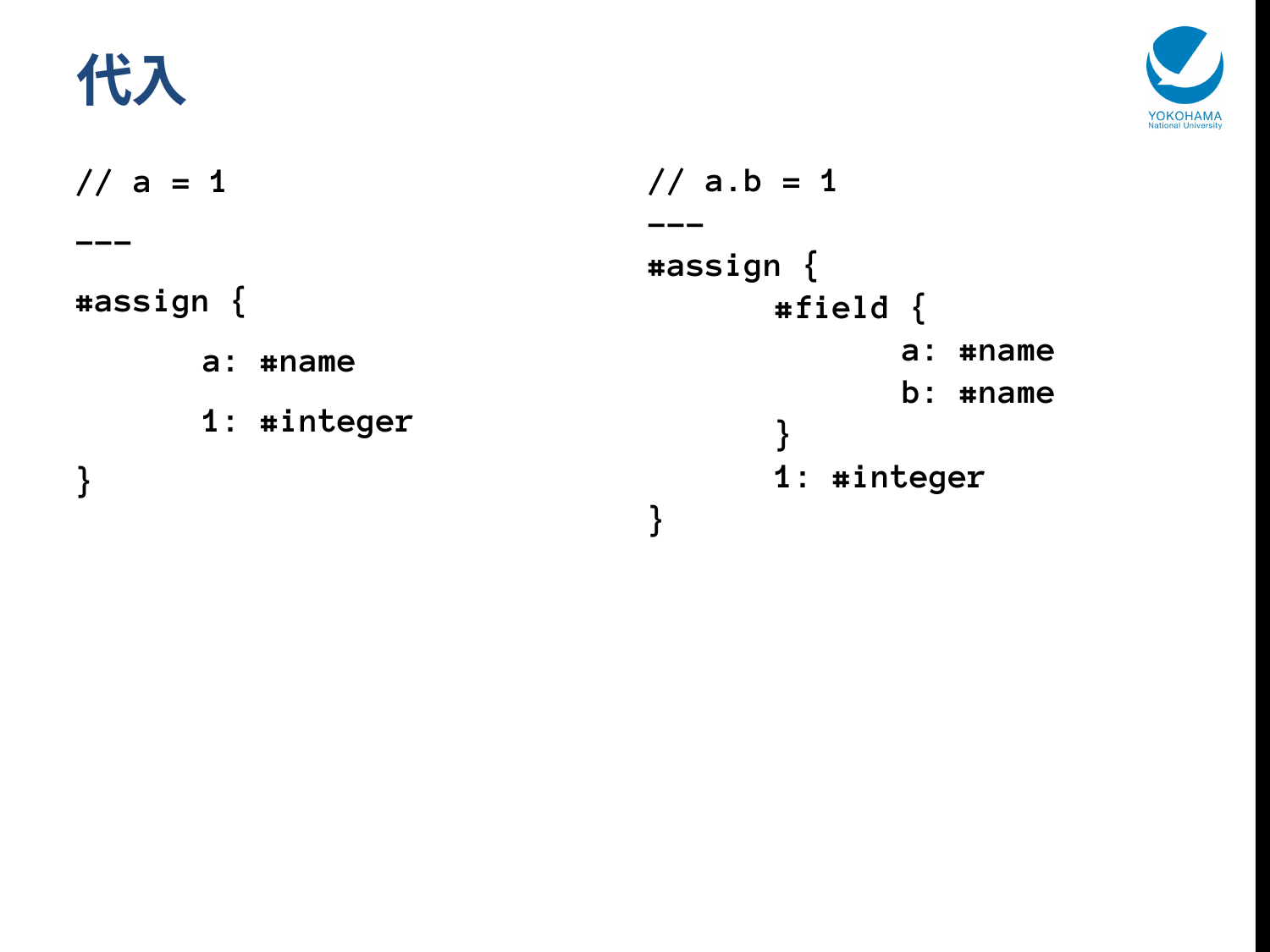

# 代入
// a = 1
---
#assign {
	a: #name
	1: #integer
}
// a.b = 1
---
#assign {
	#field {
		a: #name
		b: #name
	}
	1: #integer
}